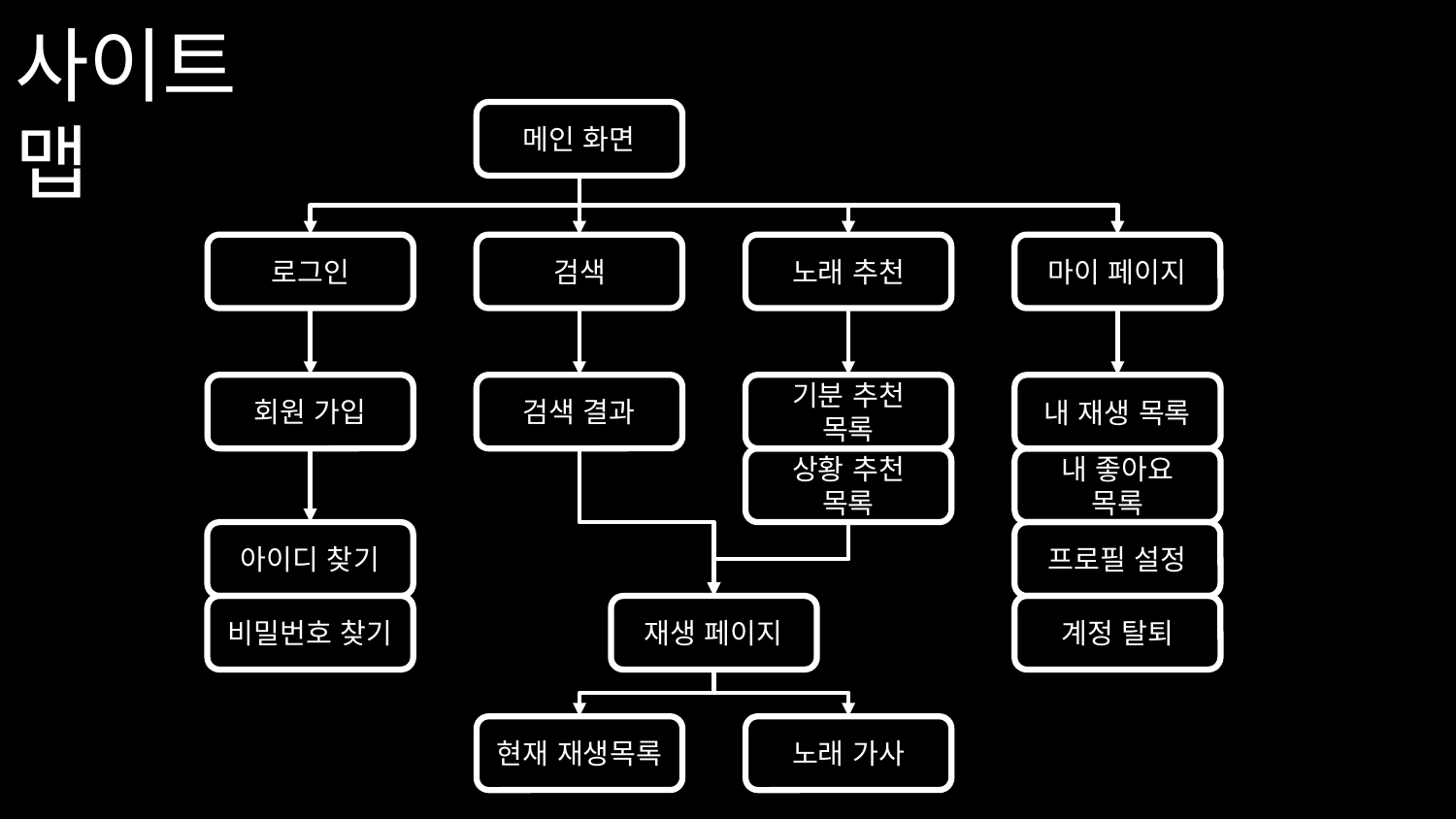

사이트 맵
메인 화면
검색
노래 추천
마이 페이지
로그인
회원 가입
검색 결과
기분 추천 목록
상황 추천 목록
내 재생 목록
내 좋아요 목록
계정 탈퇴
프로필 설정
아이디 찾기
비밀번호 찾기
재생 페이지
현재 재생목록
노래 가사